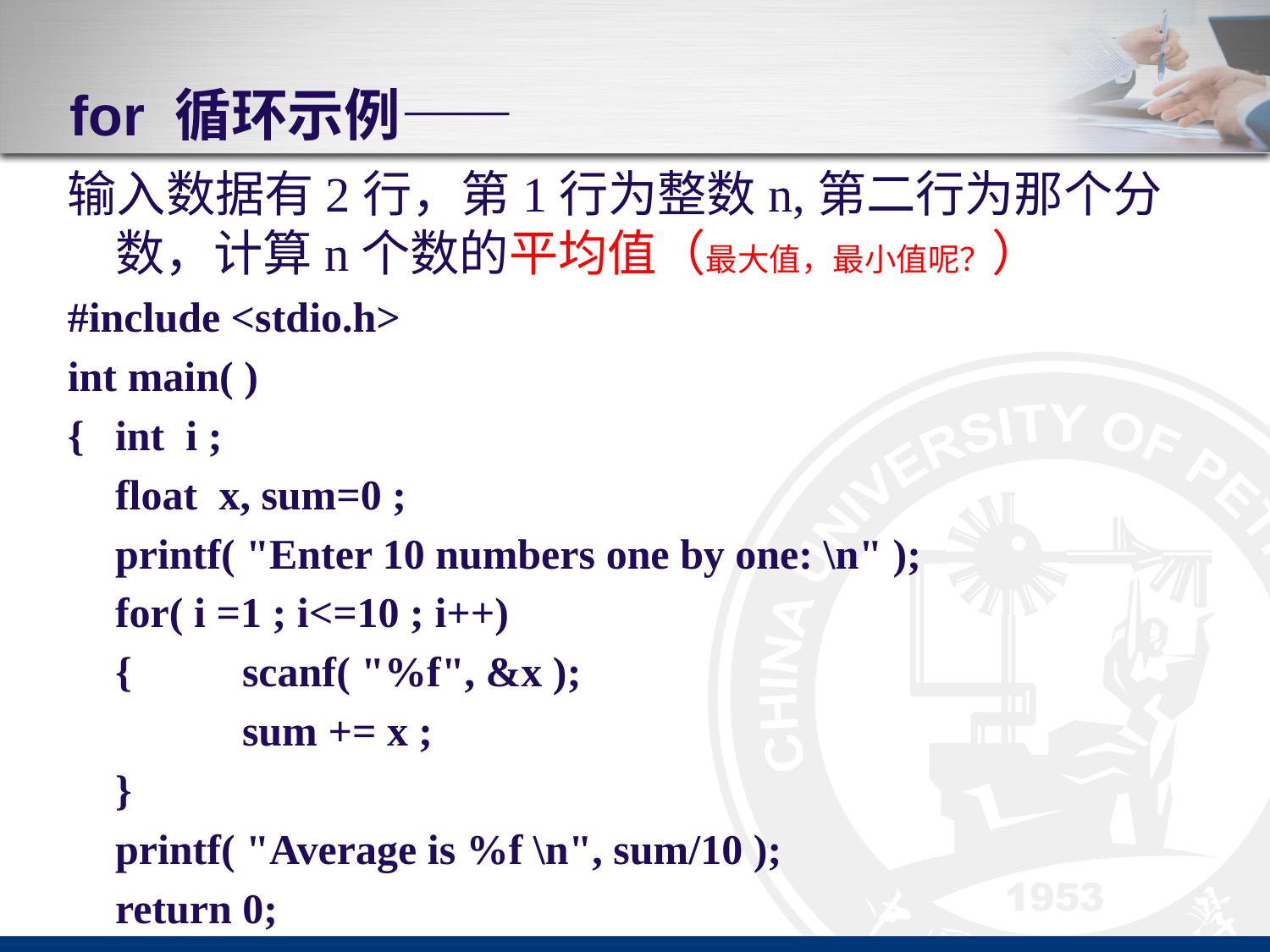

# for 循环示例——
输入数据有2行，第1行为整数n,第二行为那个分数，计算n个数的平均值（最大值，最小值呢？）
#include <stdio.h>
int main( )
{	int  i ;
	float  x, sum=0 ;
	printf( "Enter 10 numbers one by one: \n" );
	for( i =1 ; i<=10 ; i++)
	{	scanf( "%f", &x );
		sum += x ;
	}
	printf( "Average is %f \n", sum/10 );
	return 0;
}